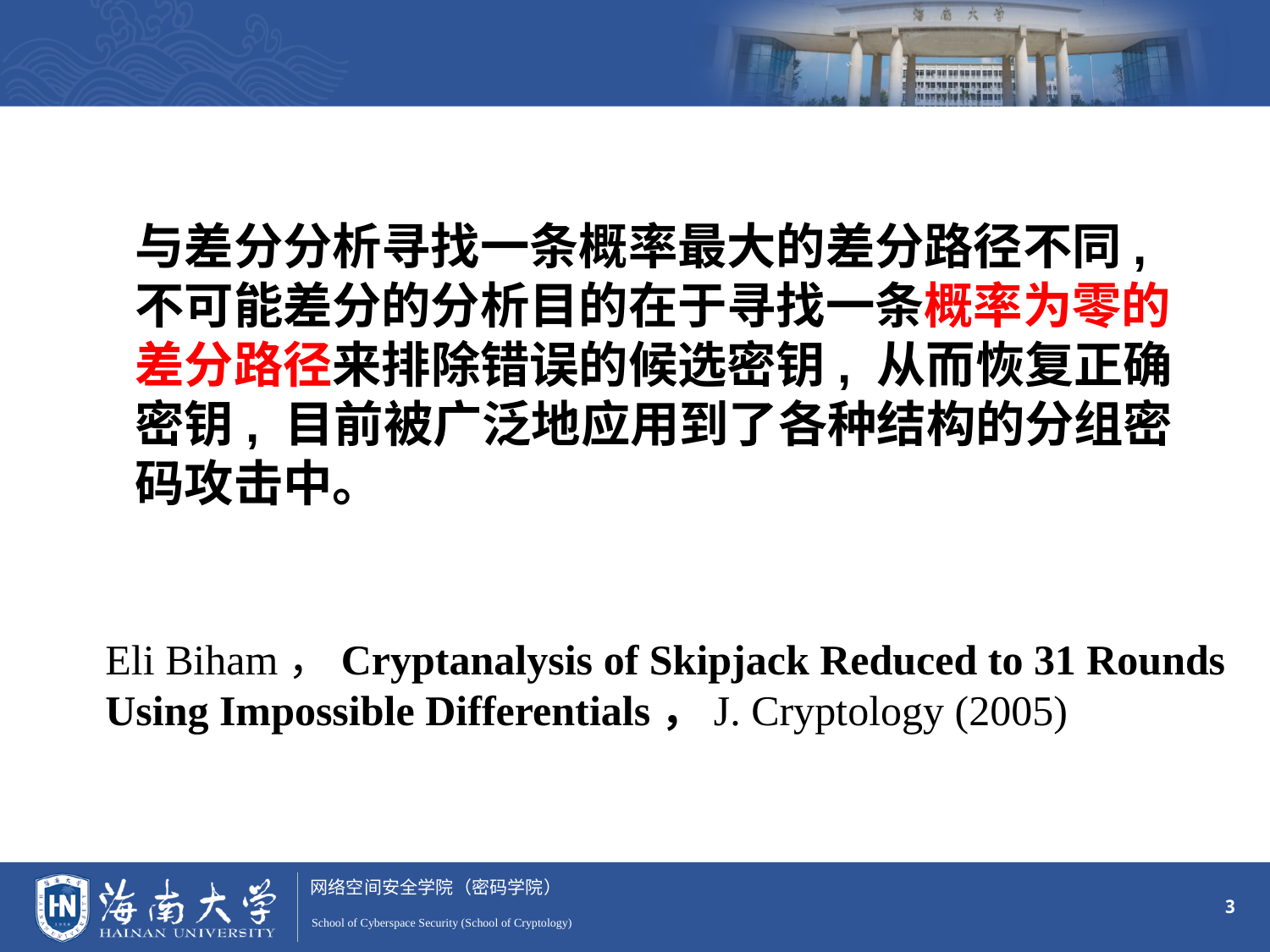

与差分分析寻找一条概率最大的差分路径不同, 不可能差分的分析目的在于寻找一条概率为零的差分路径来排除错误的候选密钥, 从而恢复正确密钥, 目前被广泛地应用到了各种结构的分组密码攻击中。
Eli Biham，Cryptanalysis of Skipjack Reduced to 31 Rounds
Using Impossible Differentials，J. Cryptology (2005)
3